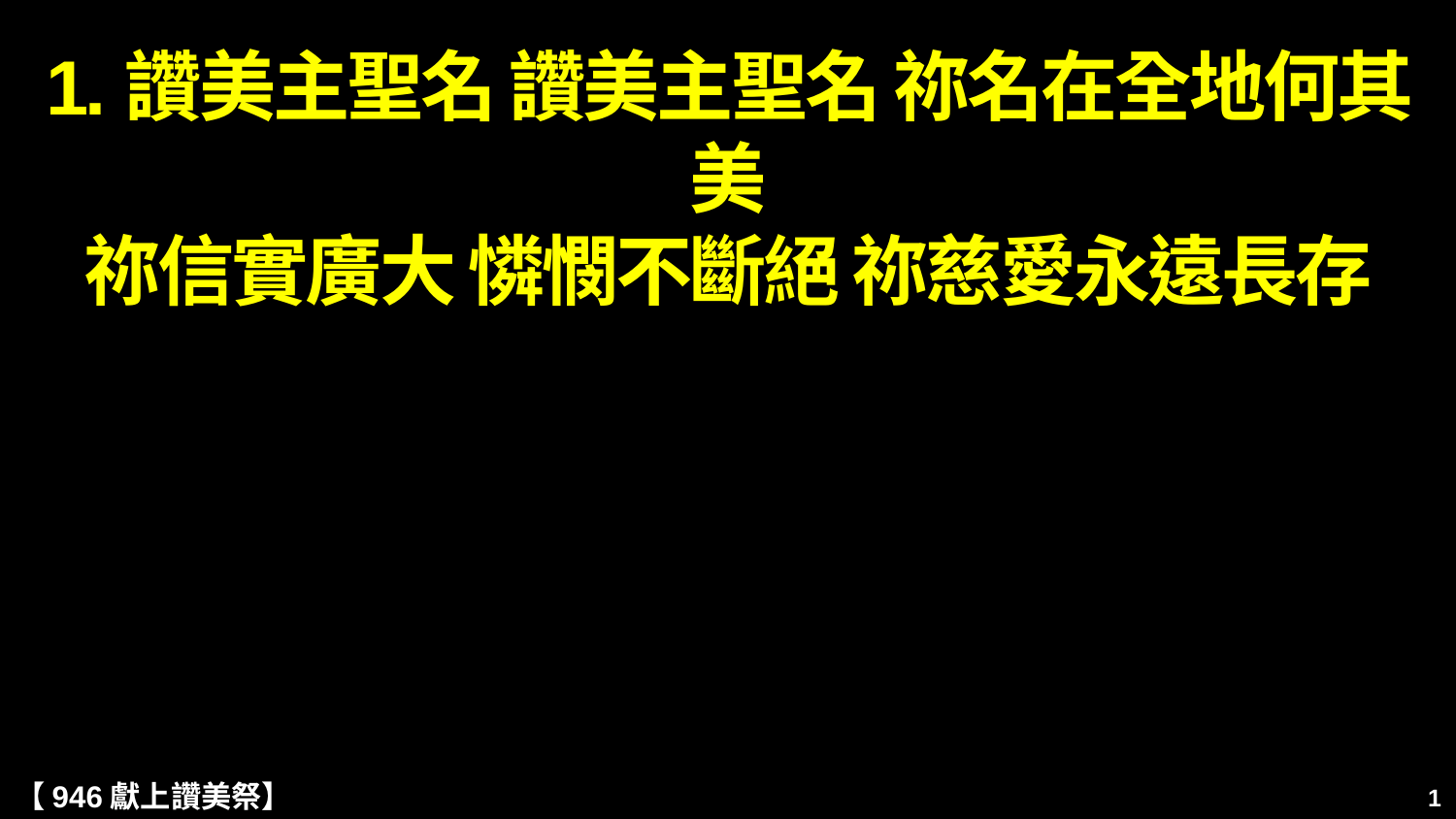

1.讚美主聖名 讚美主聖名 祢名在全地何其美
祢信實廣大 憐憫不斷絕 祢慈愛永遠長存
【946獻上讚美祭】
1